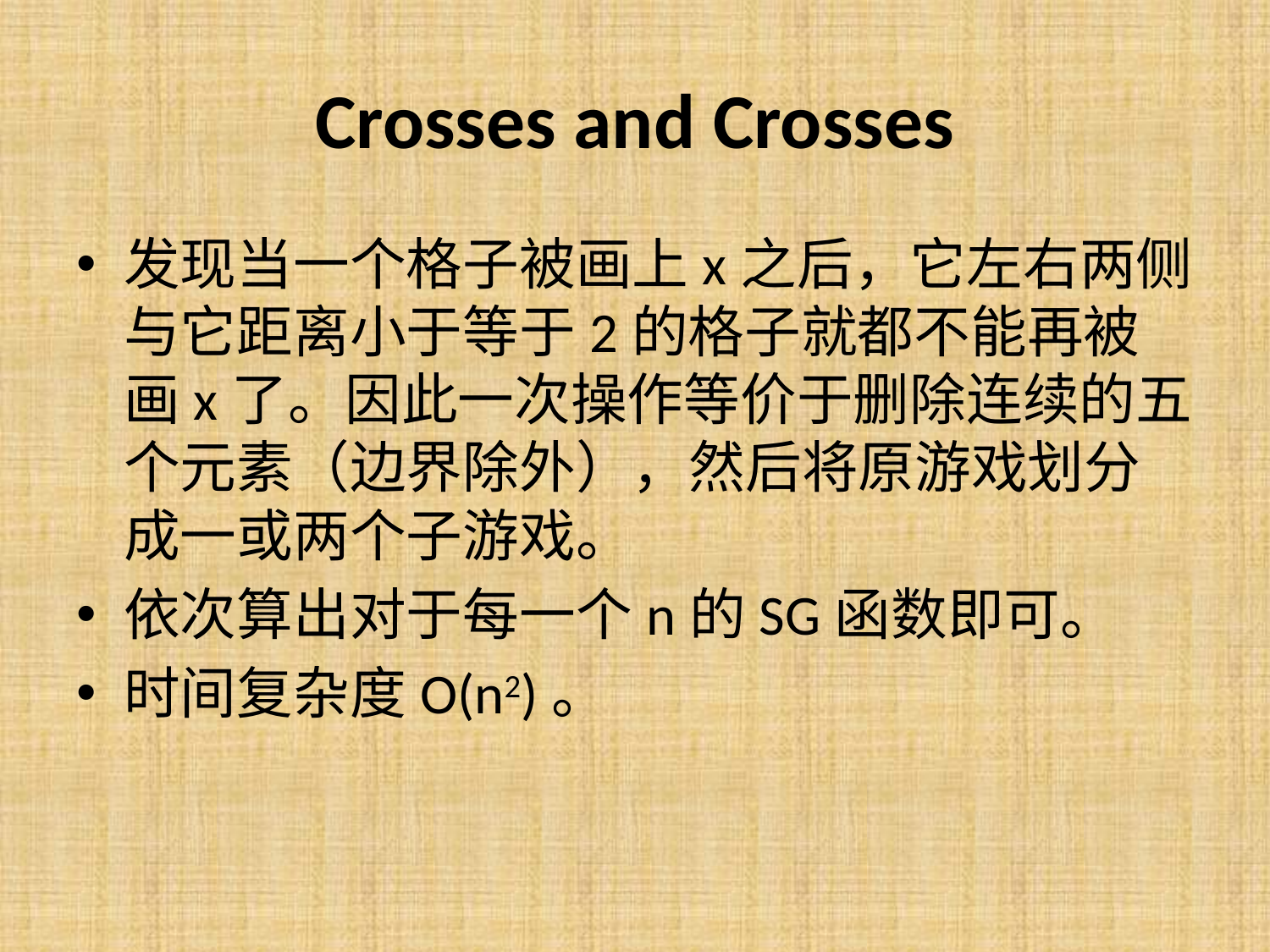

# Crosses and Crosses
发现当一个格子被画上x之后，它左右两侧与它距离小于等于2的格子就都不能再被画x了。因此一次操作等价于删除连续的五个元素（边界除外），然后将原游戏划分成一或两个子游戏。
依次算出对于每一个n的SG函数即可。
时间复杂度O(n2)。